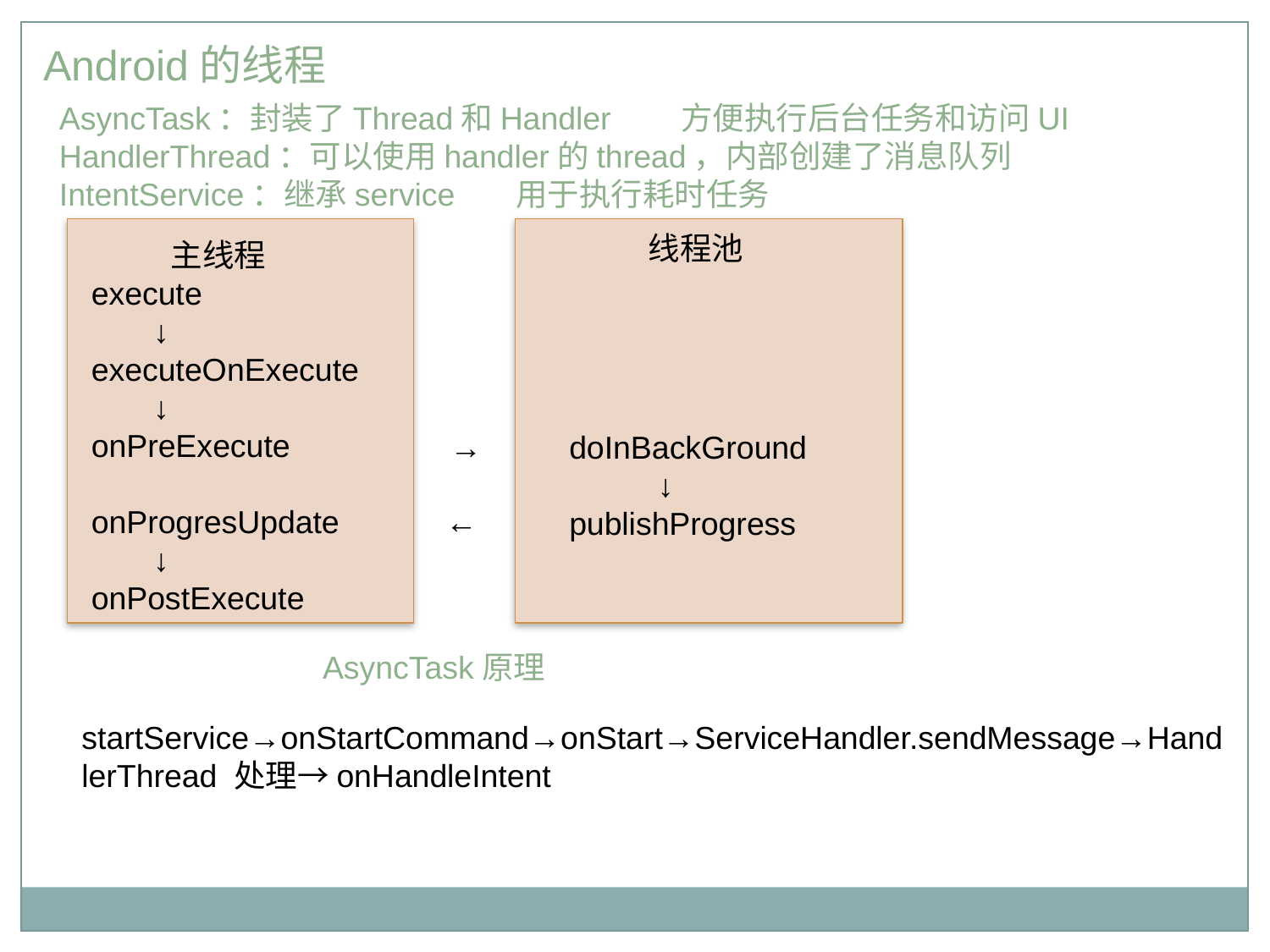

Android的线程
AsyncTask：封装了Thread和Handler       方便执行后台任务和访问UI
HandlerThread：可以使用handler的thread，内部创建了消息队列
IntentService：继承service      用于执行耗时任务

             线程池
          主线程
execute
       ↓
executeOnExecute
       ↓
onPreExecute

onProgresUpdate
       ↓
onPostExecute
   →
doInBackGround
          ↓
publishProgress
  ←
                 AsyncTask原理
startService→onStartCommand→onStart→ServiceHandler.sendMessage→HandlerThread 处理→onHandleIntent